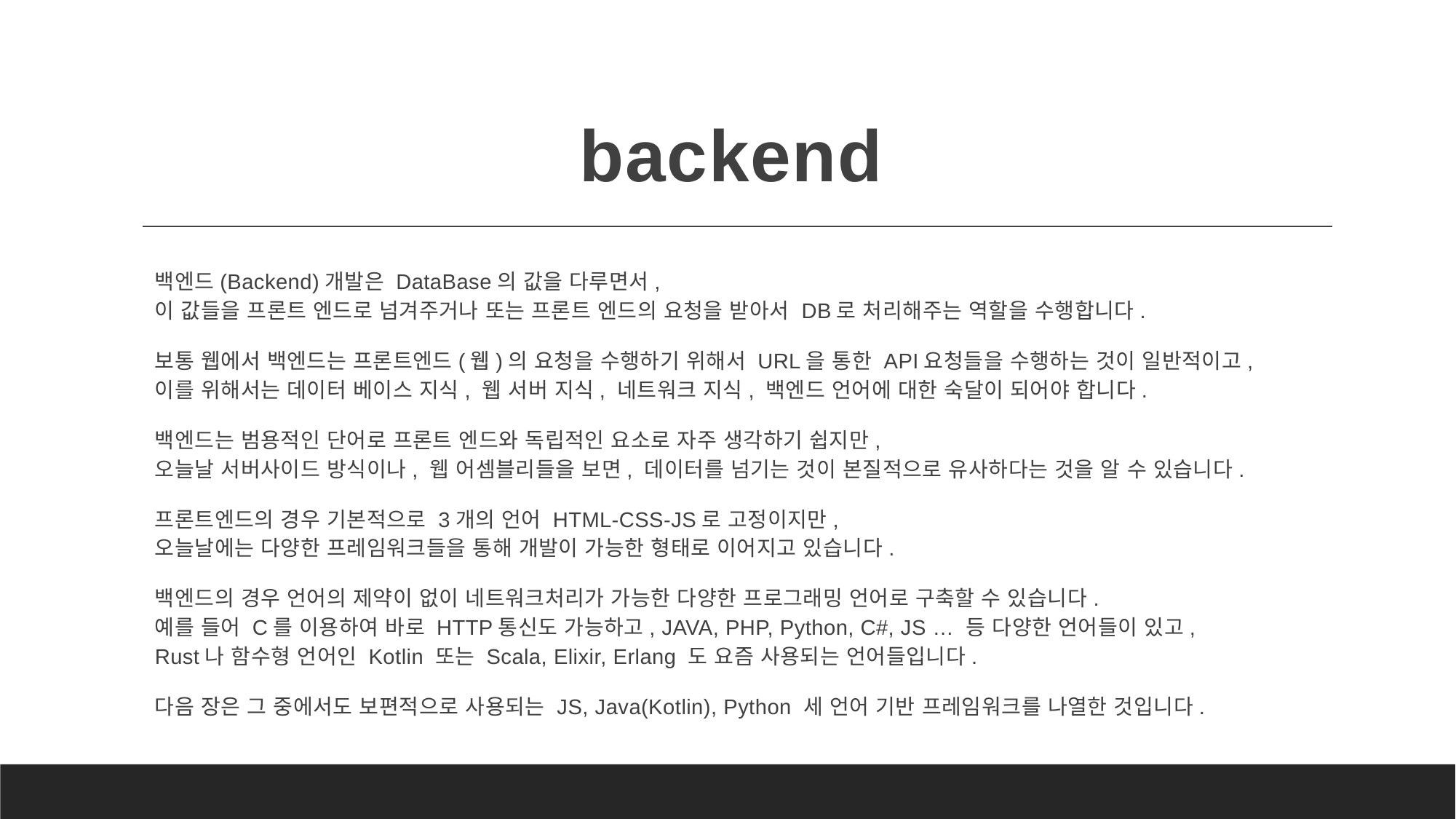

# backend
백엔드(Backend)개발은 DataBase의 값을 다루면서,
이 값들을 프론트 엔드로 넘겨주거나 또는 프론트 엔드의 요청을 받아서 DB로 처리해주는 역할을 수행합니다.
보통 웹에서 백엔드는 프론트엔드(웹)의 요청을 수행하기 위해서 URL을 통한 API요청들을 수행하는 것이 일반적이고,
이를 위해서는 데이터 베이스 지식, 웹 서버 지식, 네트워크 지식, 백엔드 언어에 대한 숙달이 되어야 합니다.
백엔드는 범용적인 단어로 프론트 엔드와 독립적인 요소로 자주 생각하기 쉽지만,
오늘날 서버사이드 방식이나, 웹 어셈블리들을 보면, 데이터를 넘기는 것이 본질적으로 유사하다는 것을 알 수 있습니다.
프론트엔드의 경우 기본적으로 3개의 언어 HTML-CSS-JS로 고정이지만,
오늘날에는 다양한 프레임워크들을 통해 개발이 가능한 형태로 이어지고 있습니다.
백엔드의 경우 언어의 제약이 없이 네트워크처리가 가능한 다양한 프로그래밍 언어로 구축할 수 있습니다.
예를 들어 C를 이용하여 바로 HTTP통신도 가능하고, JAVA, PHP, Python, C#, JS … 등 다양한 언어들이 있고,
Rust나 함수형 언어인 Kotlin 또는 Scala, Elixir, Erlang 도 요즘 사용되는 언어들입니다.
다음 장은 그 중에서도 보편적으로 사용되는 JS, Java(Kotlin), Python 세 언어 기반 프레임워크를 나열한 것입니다.